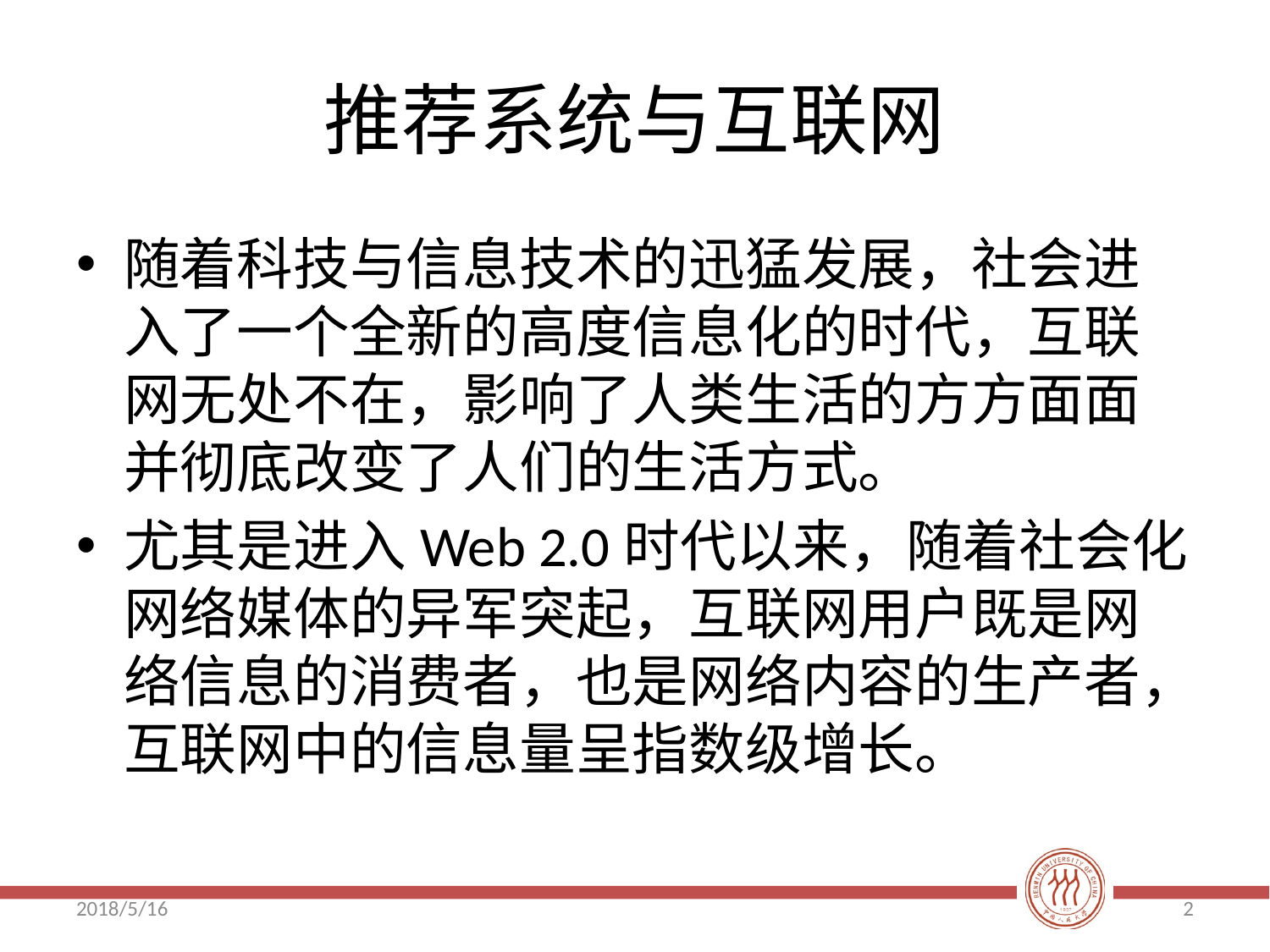

# 推荐系统与互联网
随着科技与信息技术的迅猛发展，社会进入了一个全新的高度信息化的时代，互联网无处不在，影响了人类生活的方方面面并彻底改变了人们的生活方式。
尤其是进入Web 2.0时代以来，随着社会化网络媒体的异军突起，互联网用户既是网络信息的消费者，也是网络内容的生产者，互联网中的信息量呈指数级增长。
2018/5/16
2